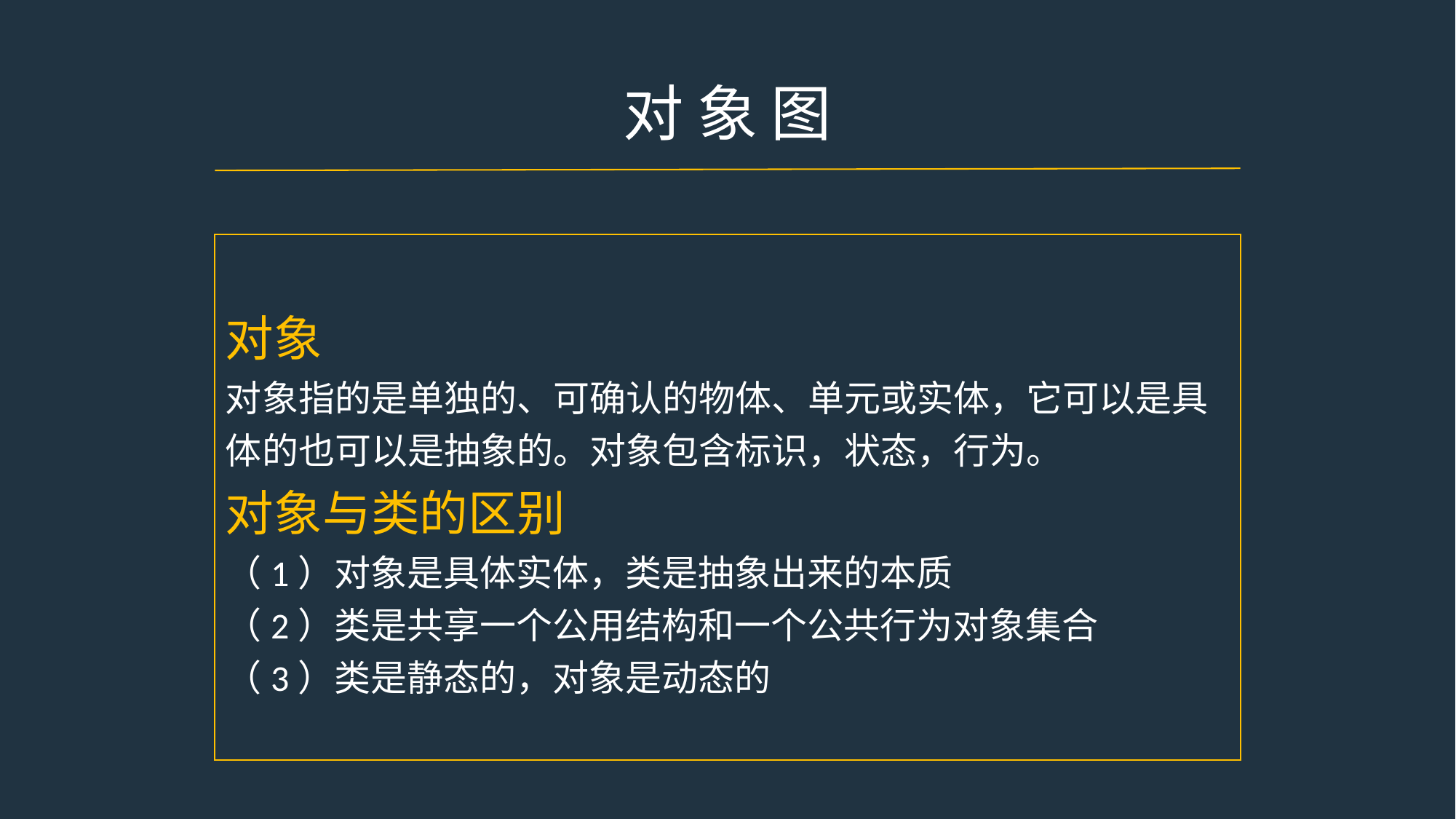

对 象 图
对象
对象指的是单独的、可确认的物体、单元或实体，它可以是具体的也可以是抽象的。对象包含标识，状态，行为。
对象与类的区别
（1）对象是具体实体，类是抽象出来的本质
（2）类是共享一个公用结构和一个公共行为对象集合
（3）类是静态的，对象是动态的